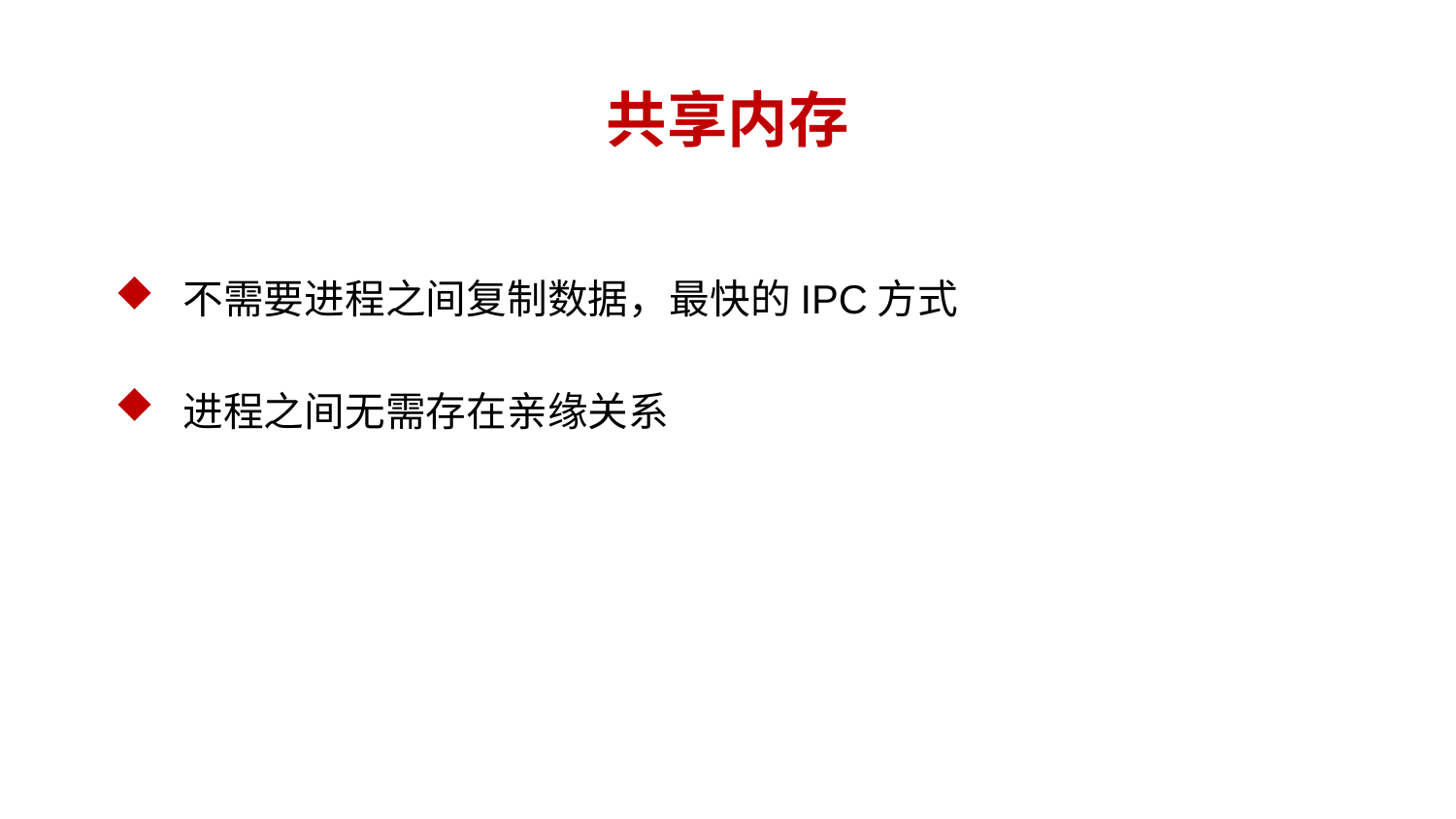

# 共享内存
  不需要进程之间复制数据，最快的IPC方式
  进程之间无需存在亲缘关系